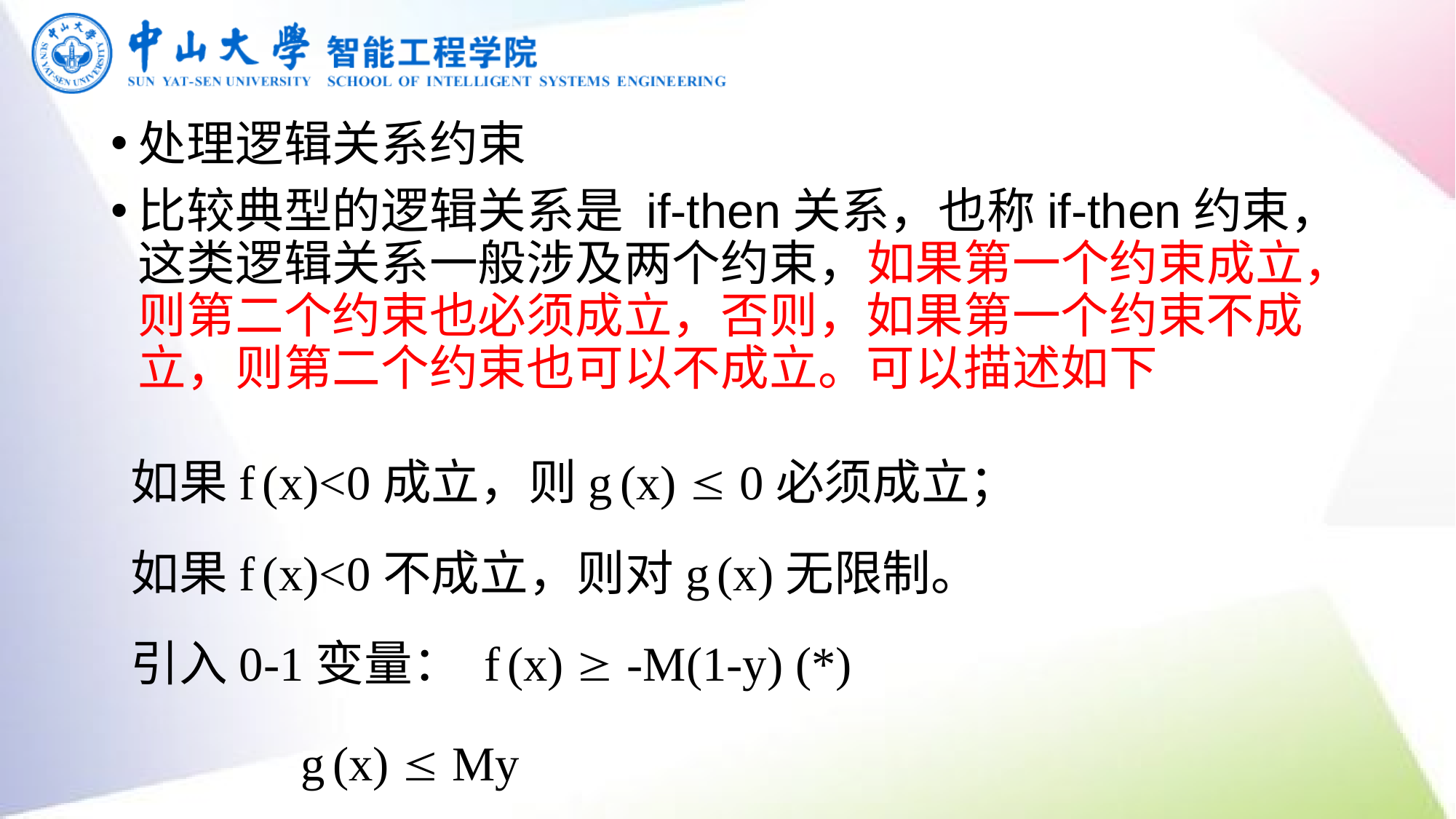

处理逻辑关系约束
比较典型的逻辑关系是 if-then关系，也称if-then约束，这类逻辑关系一般涉及两个约束，如果第一个约束成立，则第二个约束也必须成立，否则，如果第一个约束不成立，则第二个约束也可以不成立。可以描述如下

如果f (x)<0成立，则g (x) ≤ 0必须成立；
如果f (x)<0不成立，则对g (x)无限制。
引入0-1变量： f (x) ≥ -M(1-y) (*)
              g (x) ≤ My